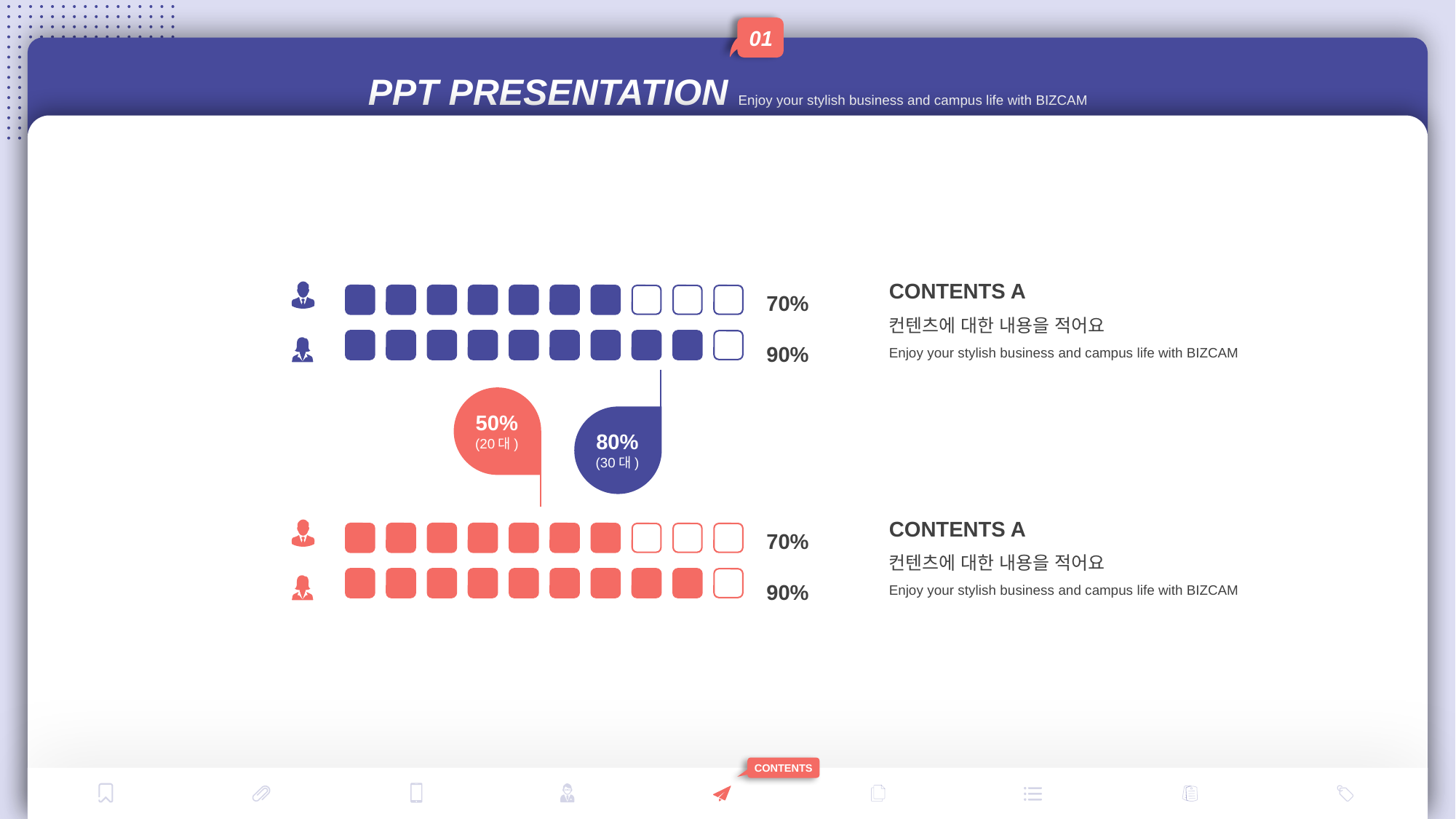

01
PPT PRESENTATION Enjoy your stylish business and campus life with BIZCAM

70%
90%
CONTENTS A
컨텐츠에 대한 내용을 적어요
Enjoy your stylish business and campus life with BIZCAM

80%
(30대)

50%
(20대)
70%
90%
CONTENTS A
컨텐츠에 대한 내용을 적어요
Enjoy your stylish business and campus life with BIZCAM

CONTENTS